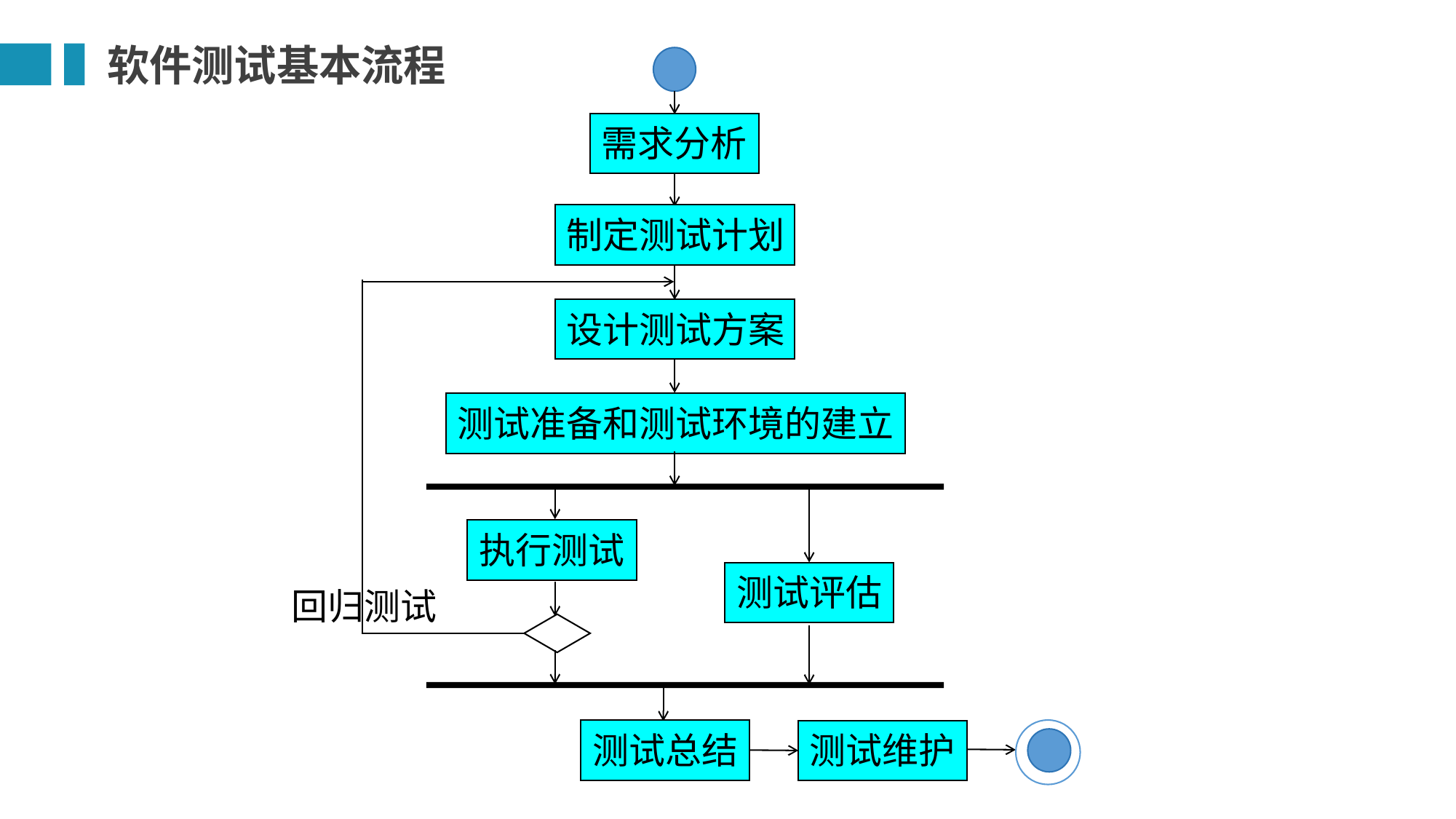

软件测试基本流程

需求分析

制定测试计划

设计测试方案

测试准备和测试环境的建立

执行测试

测试评估
回归测试

测试总结

测试维护

35